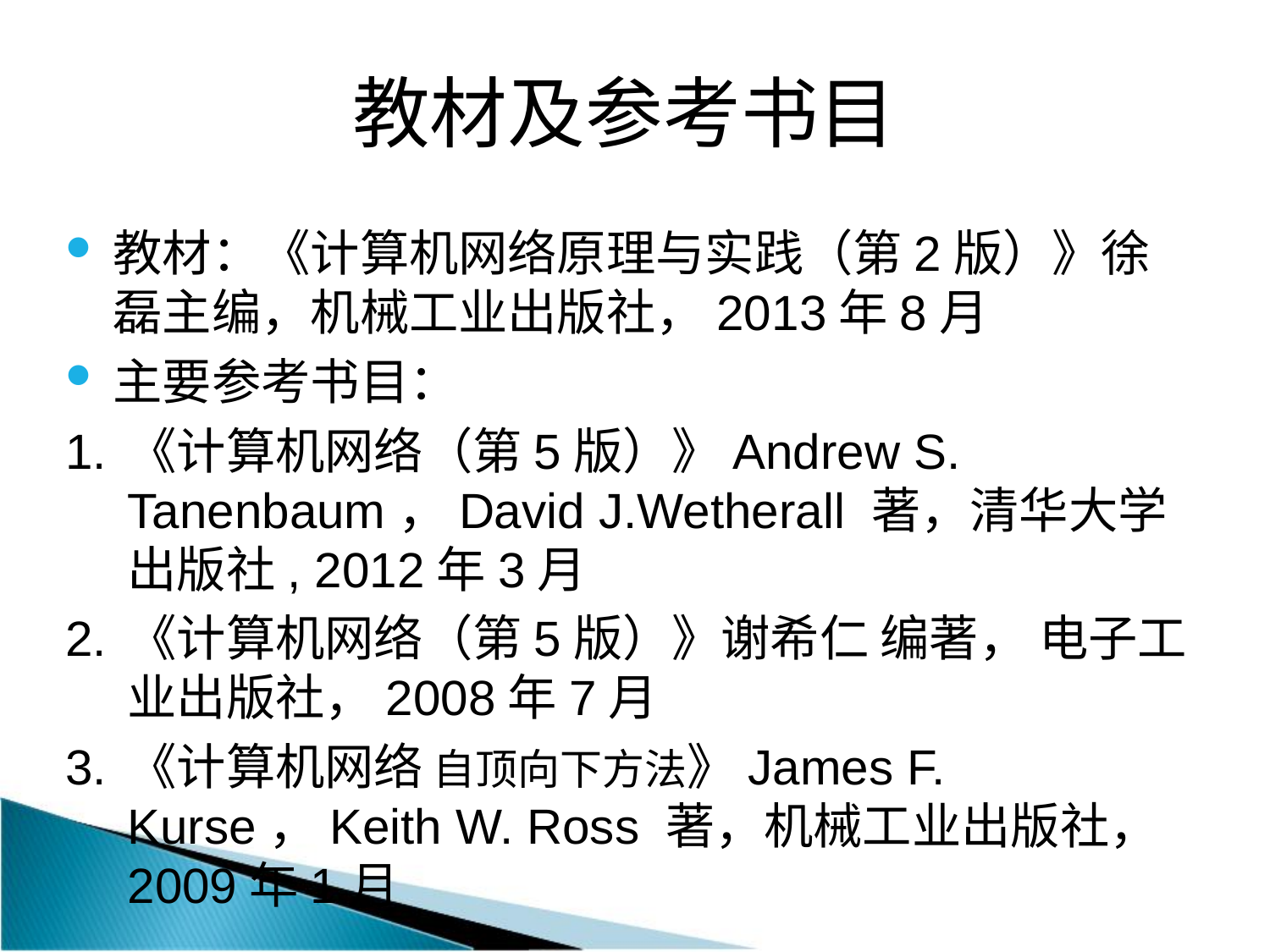

# 教材及参考书目
教材：《计算机网络原理与实践（第2版）》徐磊主编，机械工业出版社，2013年8月
主要参考书目：
《计算机网络（第5版）》Andrew S. Tanenbaum，David J.Wetherall 著，清华大学出版社, 2012年3月
《计算机网络（第5版）》谢希仁 编著， 电子工业出版社，2008年7月
《计算机网络 自顶向下方法》James F. Kurse，Keith W. Ross 著，机械工业出版社，2009年1月